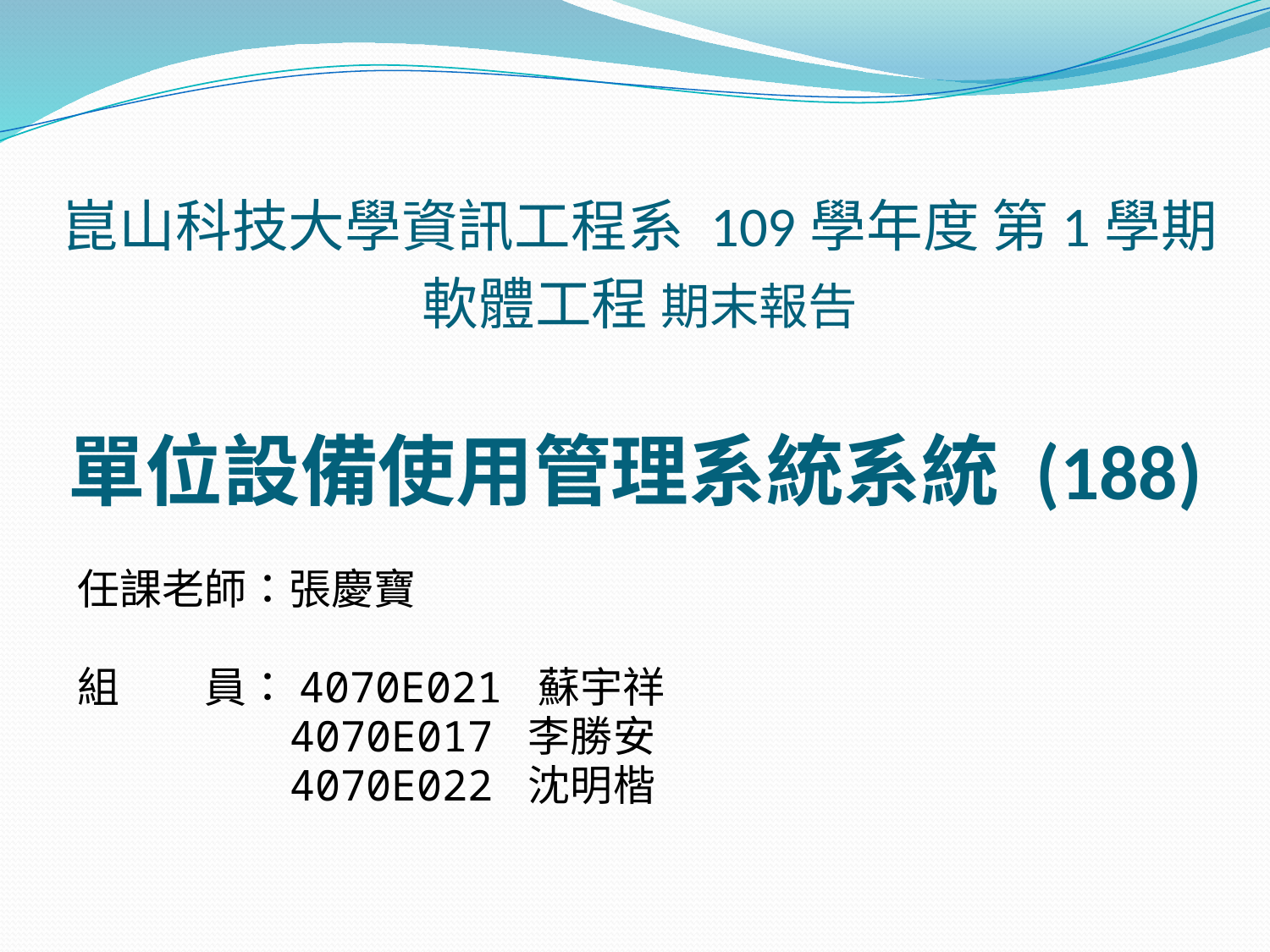

崑山科技大學資訊工程系 109學年度 第1學期
軟體工程 期末報告
# 單位設備使用管理系統系統 (188)
任課老師：張慶寶

組　　員：4070E021 蘇宇祥
4070E017 李勝安
4070E022 沈明楷